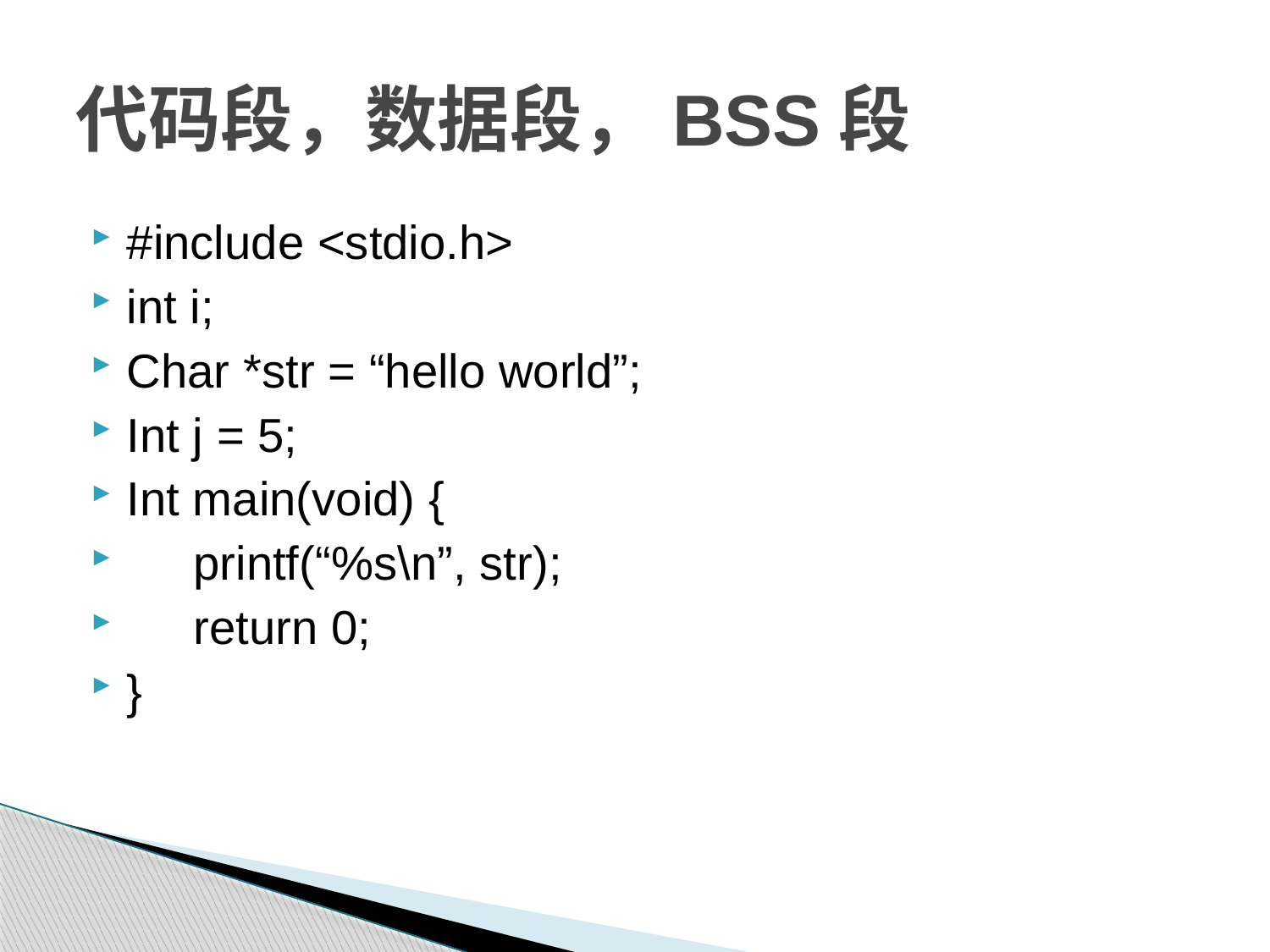

# 代码段，数据段，BSS段
#include <stdio.h>
int i;
Char *str = “hello world”;
Int j = 5;
Int main(void) {
     printf(“%s\n”, str);
     return 0;
}